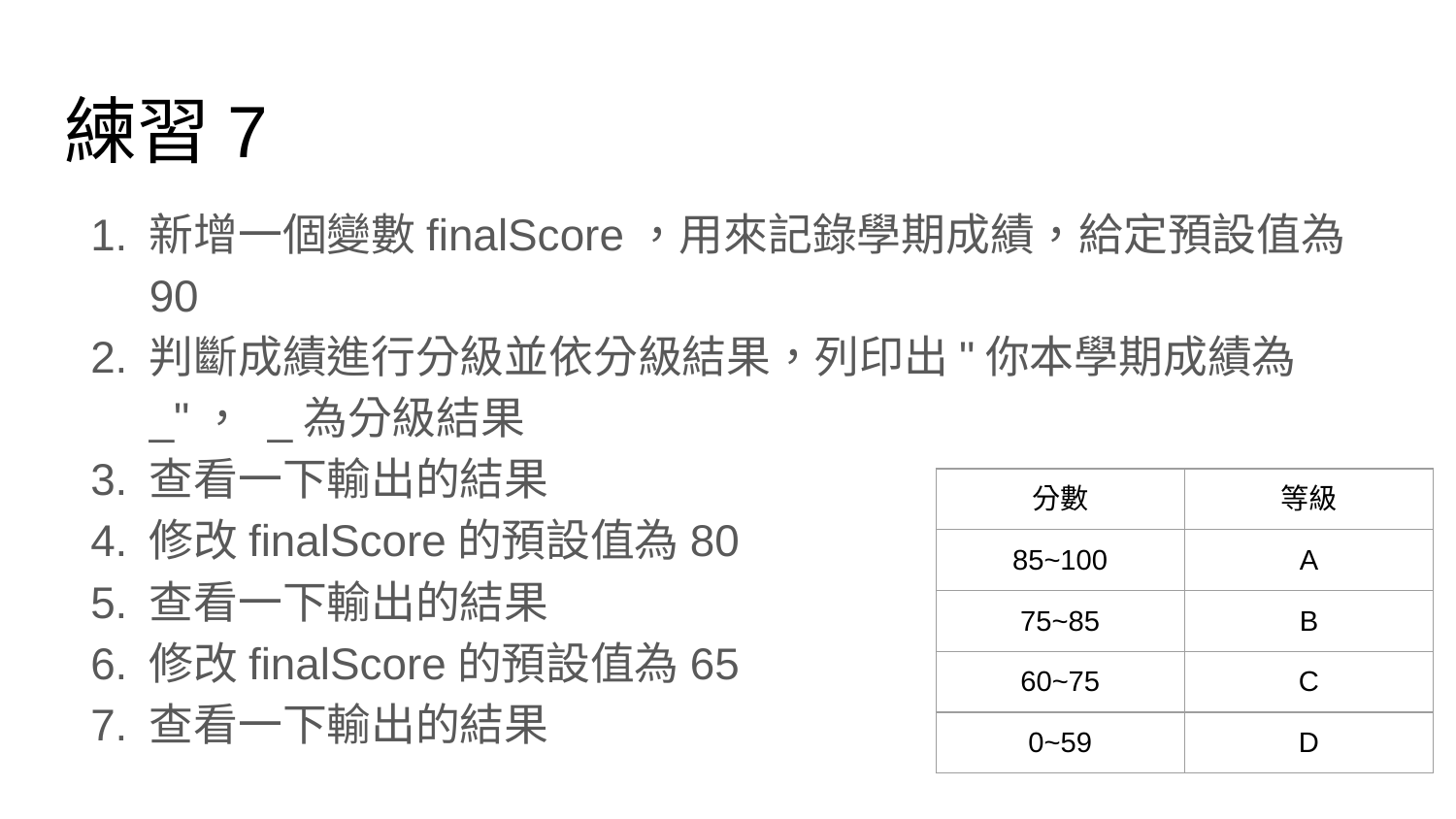

# 練習7
新增一個變數finalScore，用來記錄學期成績，給定預設值為90
判斷成績進行分級並依分級結果，列印出"你本學期成績為 _"， _為分級結果
查看一下輸出的結果
修改finalScore的預設值為80
查看一下輸出的結果
修改finalScore的預設值為65
查看一下輸出的結果
| 分數 | 等級 |
| --- | --- |
| 85~100 | A |
| 75~85 | B |
| 60~75 | C |
| 0~59 | D |